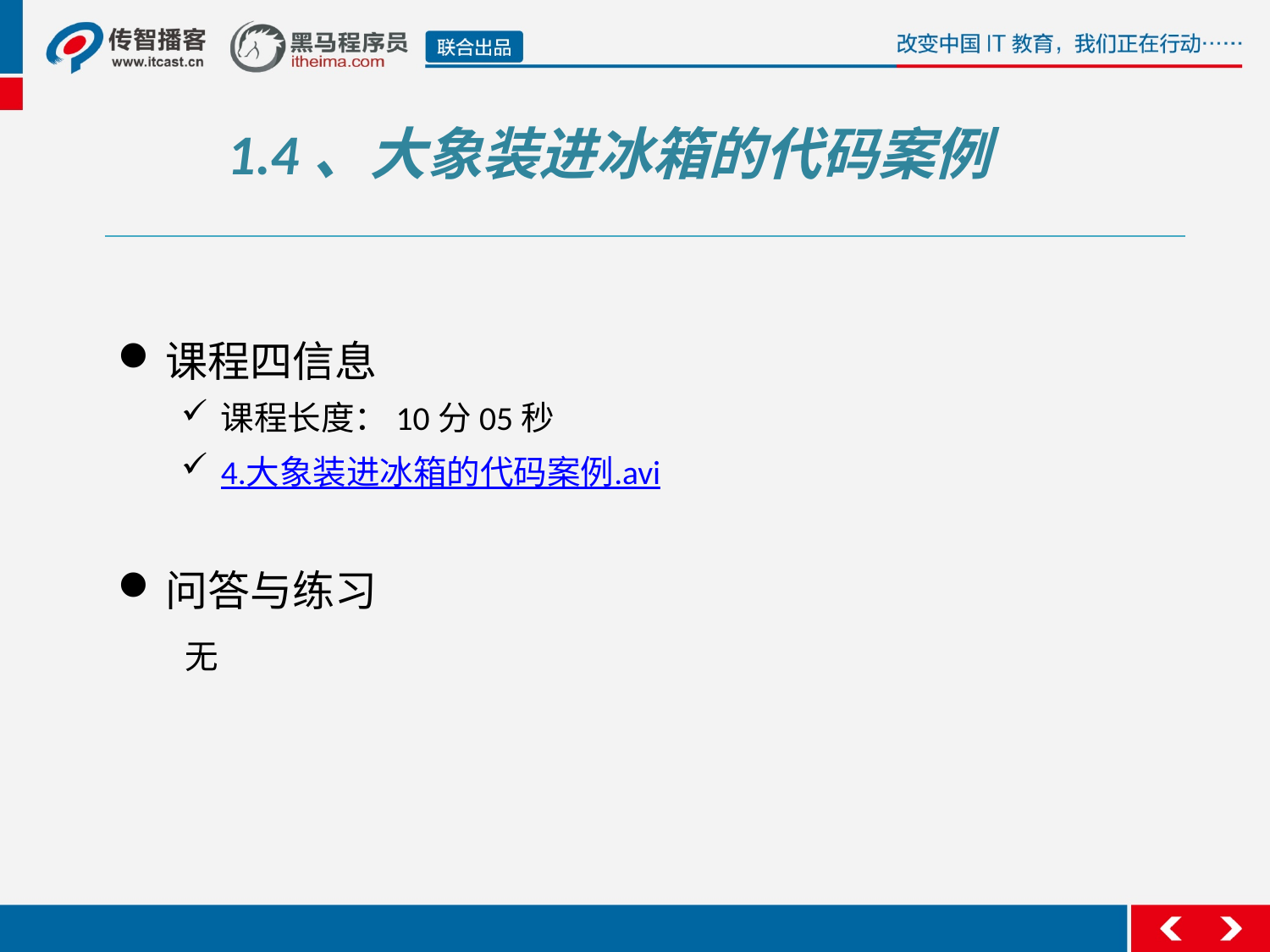

1.4、大象装进冰箱的代码案例

课程四信息
课程长度：10分05秒
4.大象装进冰箱的代码案例.avi

问答与练习
      无